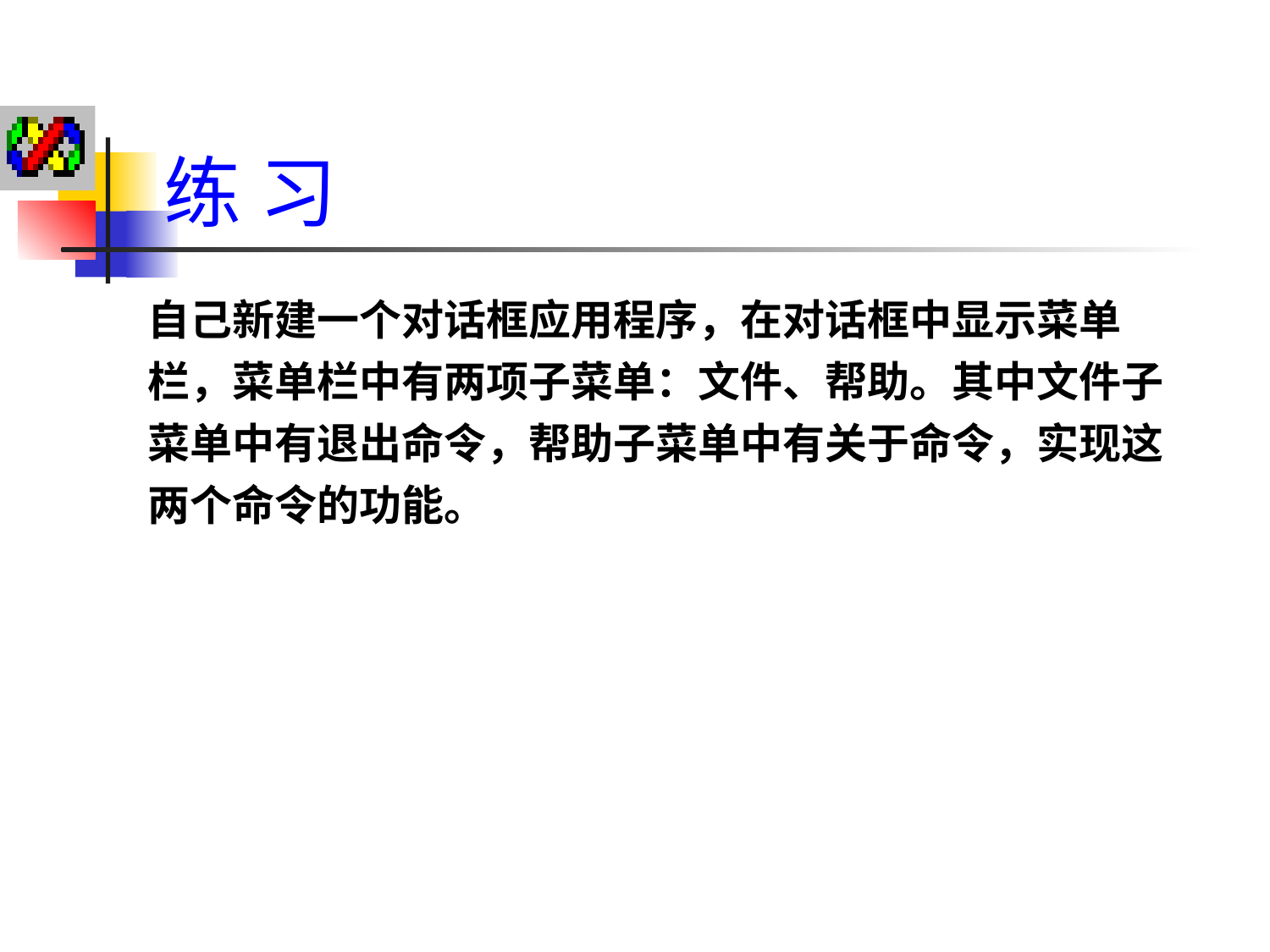

练 习
自己新建一个对话框应用程序，在对话框中显示菜单栏，菜单栏中有两项子菜单：文件、帮助。其中文件子菜单中有退出命令，帮助子菜单中有关于命令，实现这两个命令的功能。